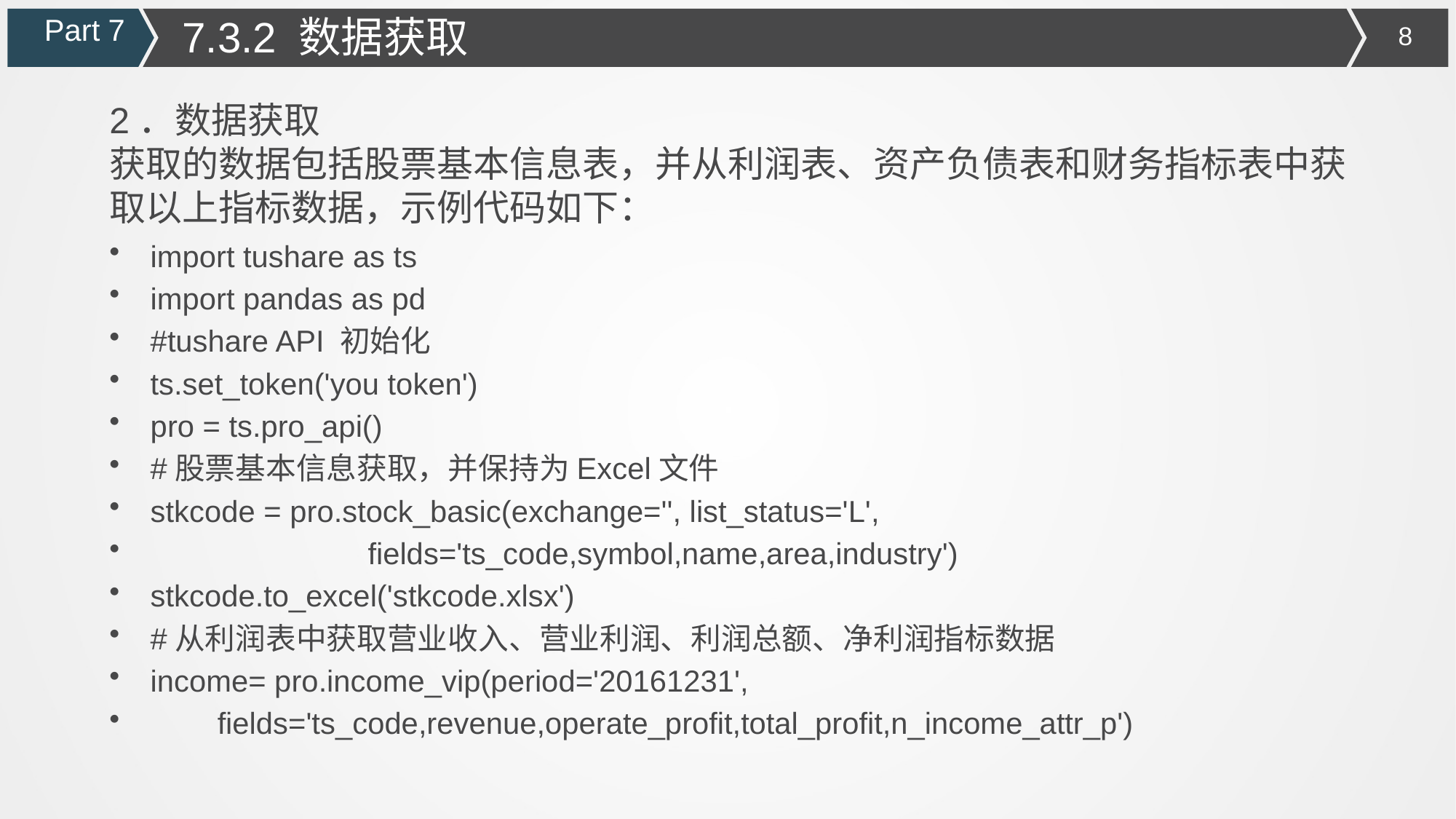

7.3.2 数据获取
Part 7
# 2．数据获取 获取的数据包括股票基本信息表，并从利润表、资产负债表和财务指标表中获取以上指标数据，示例代码如下：
import tushare as ts
import pandas as pd
#tushare API 初始化
ts.set_token('you token')
pro = ts.pro_api()
#股票基本信息获取，并保持为Excel文件
stkcode = pro.stock_basic(exchange='', list_status='L',
                          fields='ts_code,symbol,name,area,industry')
stkcode.to_excel('stkcode.xlsx')
#从利润表中获取营业收入、营业利润、利润总额、净利润指标数据
income= pro.income_vip(period='20161231',
        fields='ts_code,revenue,operate_profit,total_profit,n_income_attr_p')